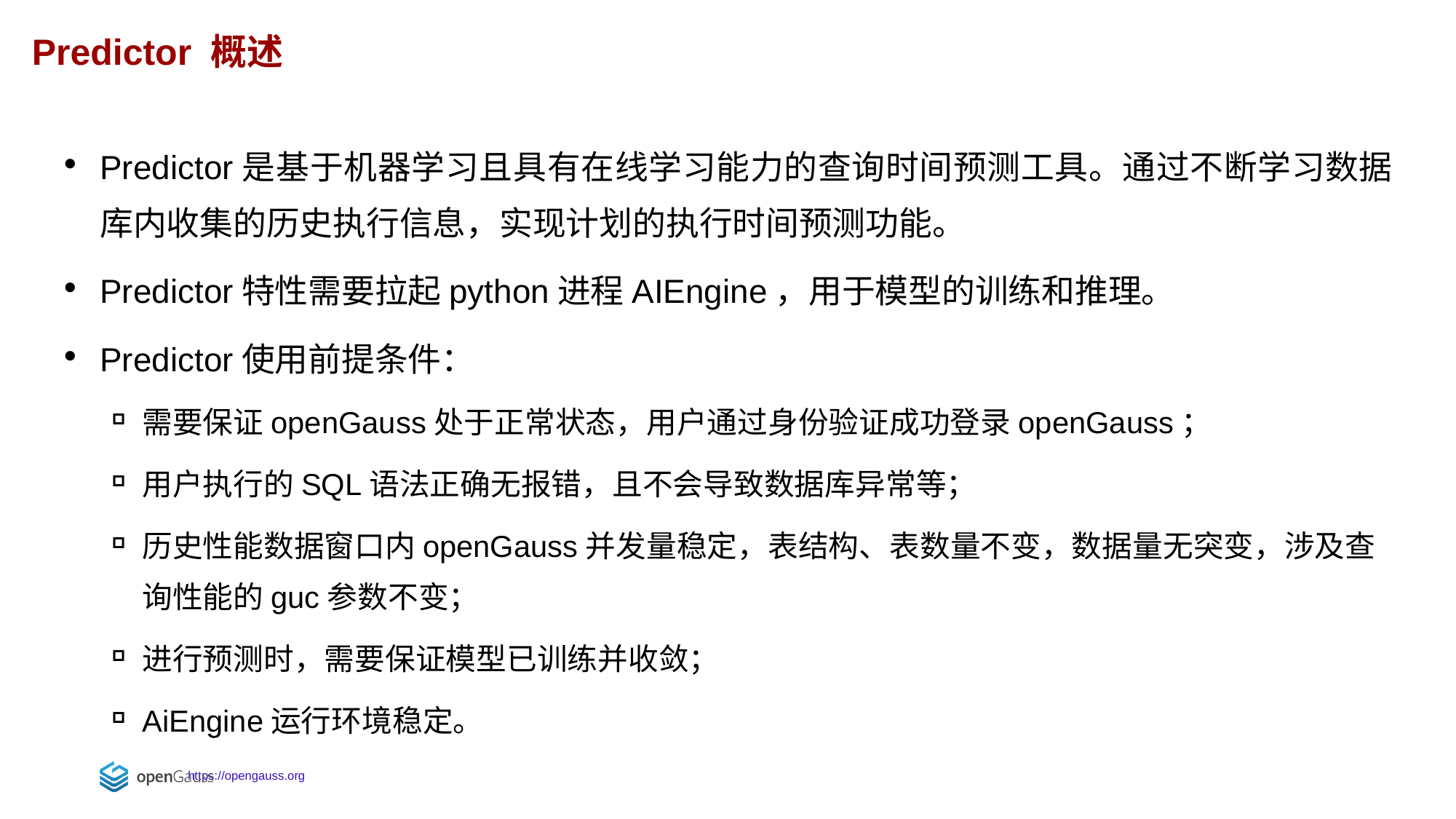

Predictor 概述
Predictor是基于机器学习且具有在线学习能力的查询时间预测工具。通过不断学习数据库内收集的历史执行信息，实现计划的执行时间预测功能。
Predictor特性需要拉起python进程AIEngine，用于模型的训练和推理。
Predictor使用前提条件：
需要保证openGauss处于正常状态，用户通过身份验证成功登录openGauss；
用户执行的SQL语法正确无报错，且不会导致数据库异常等；
历史性能数据窗口内openGauss并发量稳定，表结构、表数量不变，数据量无突变，涉及查询性能的guc参数不变；
进行预测时，需要保证模型已训练并收敛；
AiEngine运行环境稳定。